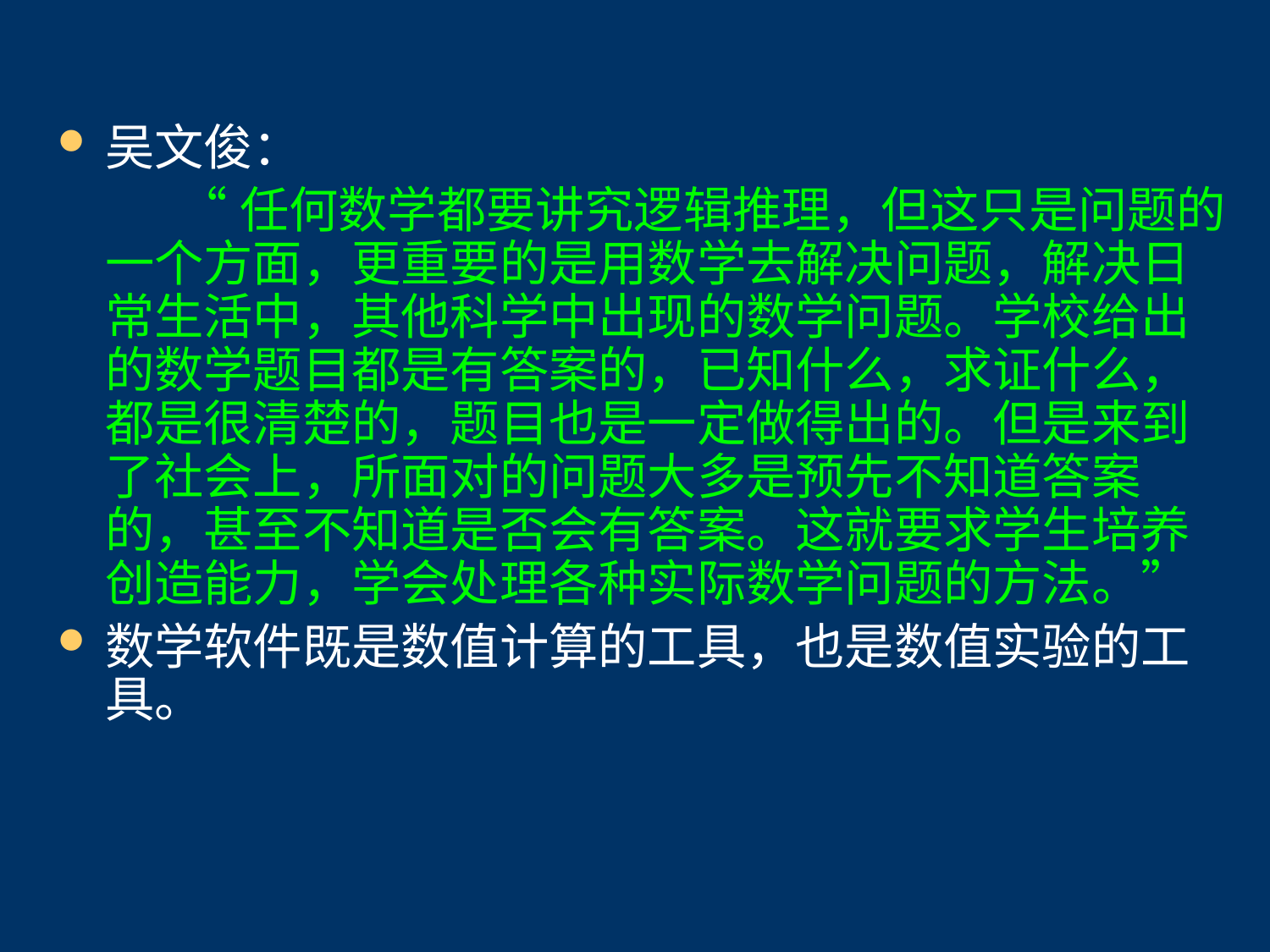

吴文俊：
           “任何数学都要讲究逻辑推理，但这只是问题的一个方面，更重要的是用数学去解决问题，解决日常生活中，其他科学中出现的数学问题。学校给出的数学题目都是有答案的，已知什么，求证什么，都是很清楚的，题目也是一定做得出的。但是来到了社会上，所面对的问题大多是预先不知道答案的，甚至不知道是否会有答案。这就要求学生培养创造能力，学会处理各种实际数学问题的方法。”
数学软件既是数值计算的工具，也是数值实验的工具。